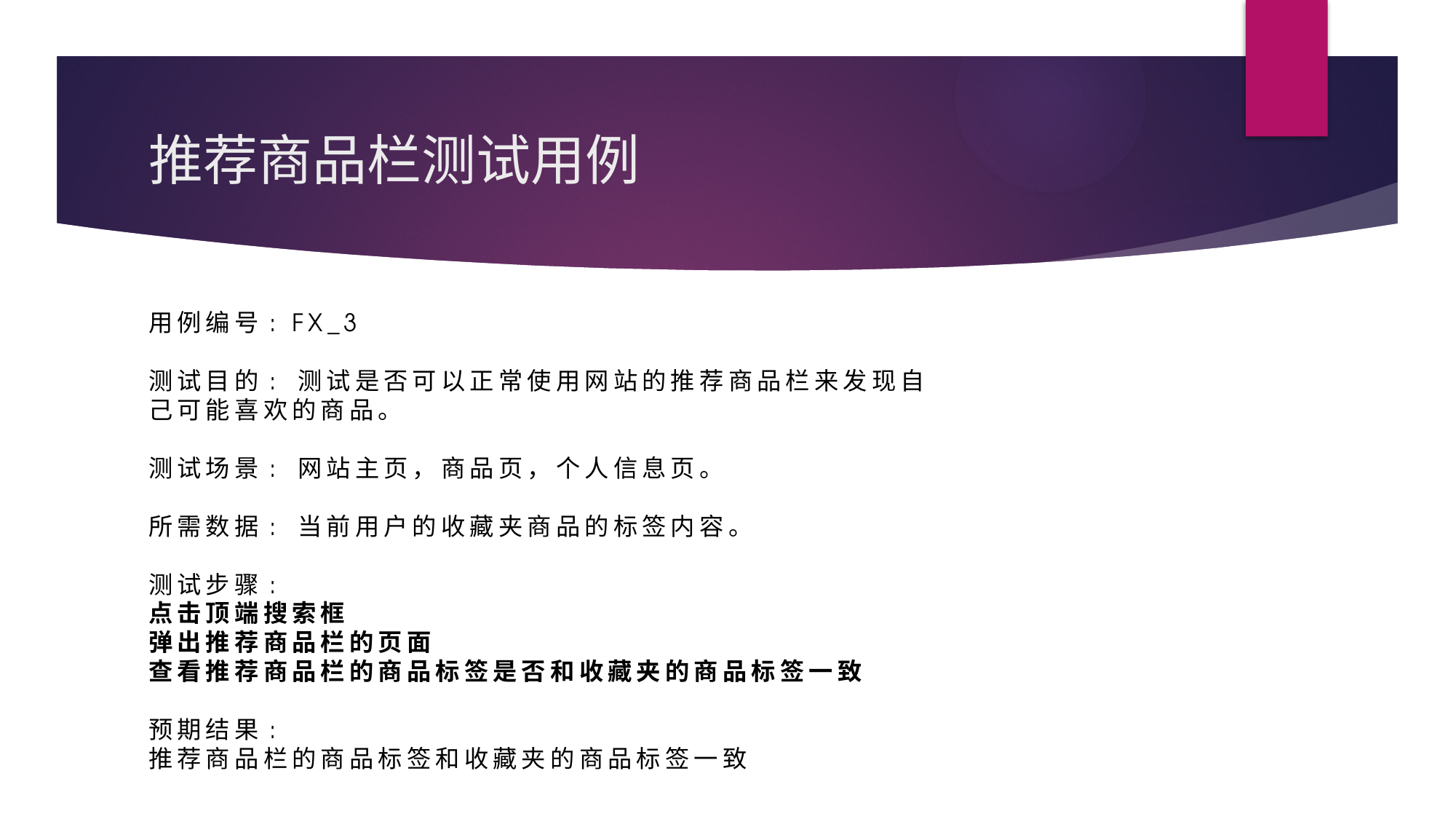

# 推荐商品栏测试用例
用例编号: FX_3

测试目的: 测试是否可以正常使用网站的推荐商品栏来发现自己可能喜欢的商品。

测试场景: 网站主页，商品页，个人信息页。

所需数据: 当前用户的收藏夹商品的标签内容。

测试步骤:
点击顶端搜索框
弹出推荐商品栏的页面
查看推荐商品栏的商品标签是否和收藏夹的商品标签一致

预期结果:
推荐商品栏的商品标签和收藏夹的商品标签一致